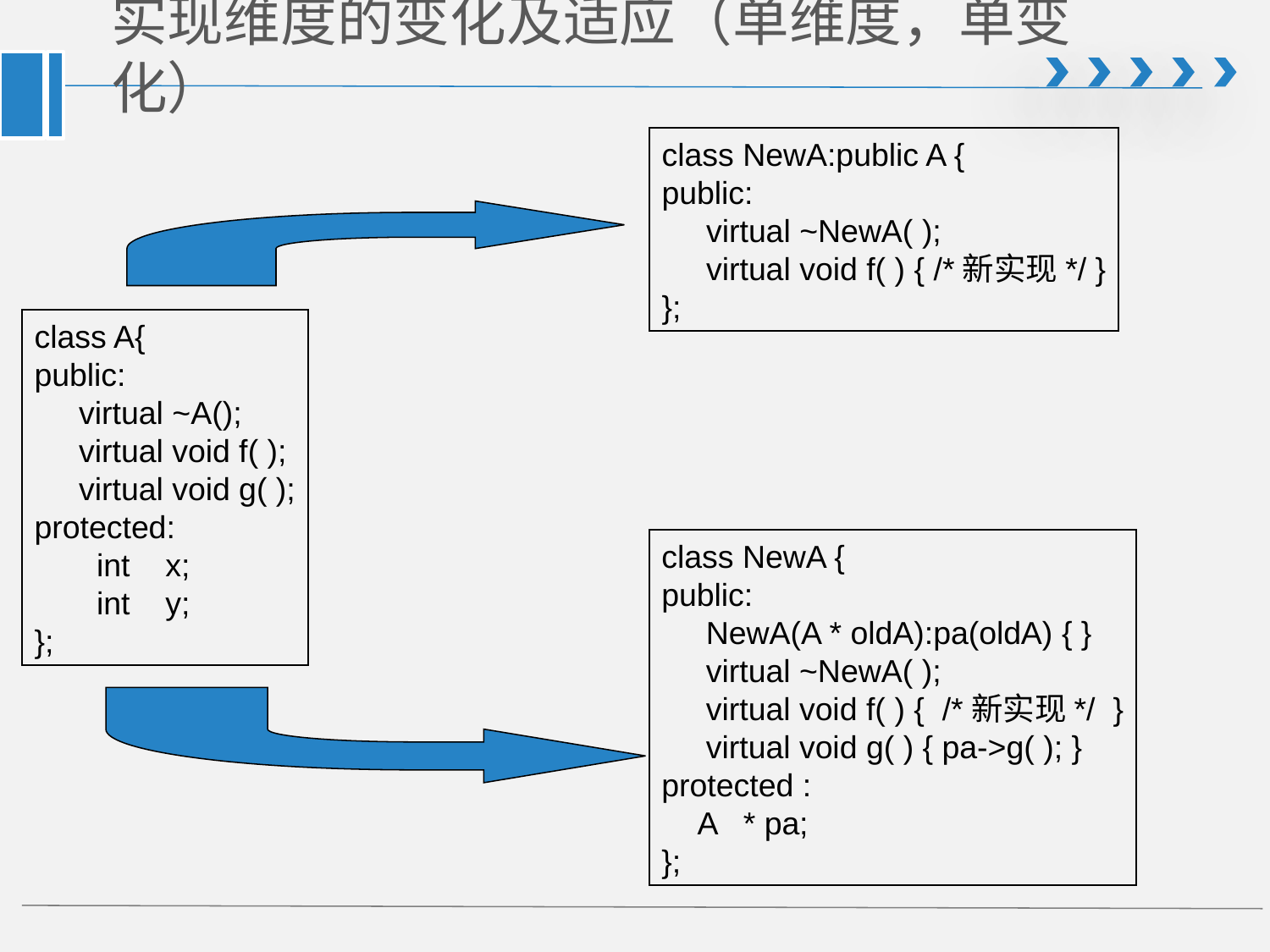

# 实现维度的变化及适应（单维度，单变化）
class NewA:public A {
public:
     virtual ~NewA( );
     virtual void f( ) { /*新实现*/ }
};

class A{
public:
     virtual ~A();
     virtual void f( );
     virtual void g( );
protected:
       int    x;
       int    y;
};
class NewA {
public:
     NewA(A * oldA):pa(oldA) { }
     virtual ~NewA( );
     virtual void f( ) {  /*新实现*/  }
     virtual void g( ) { pa->g( ); }
protected :
    A   * pa;
};